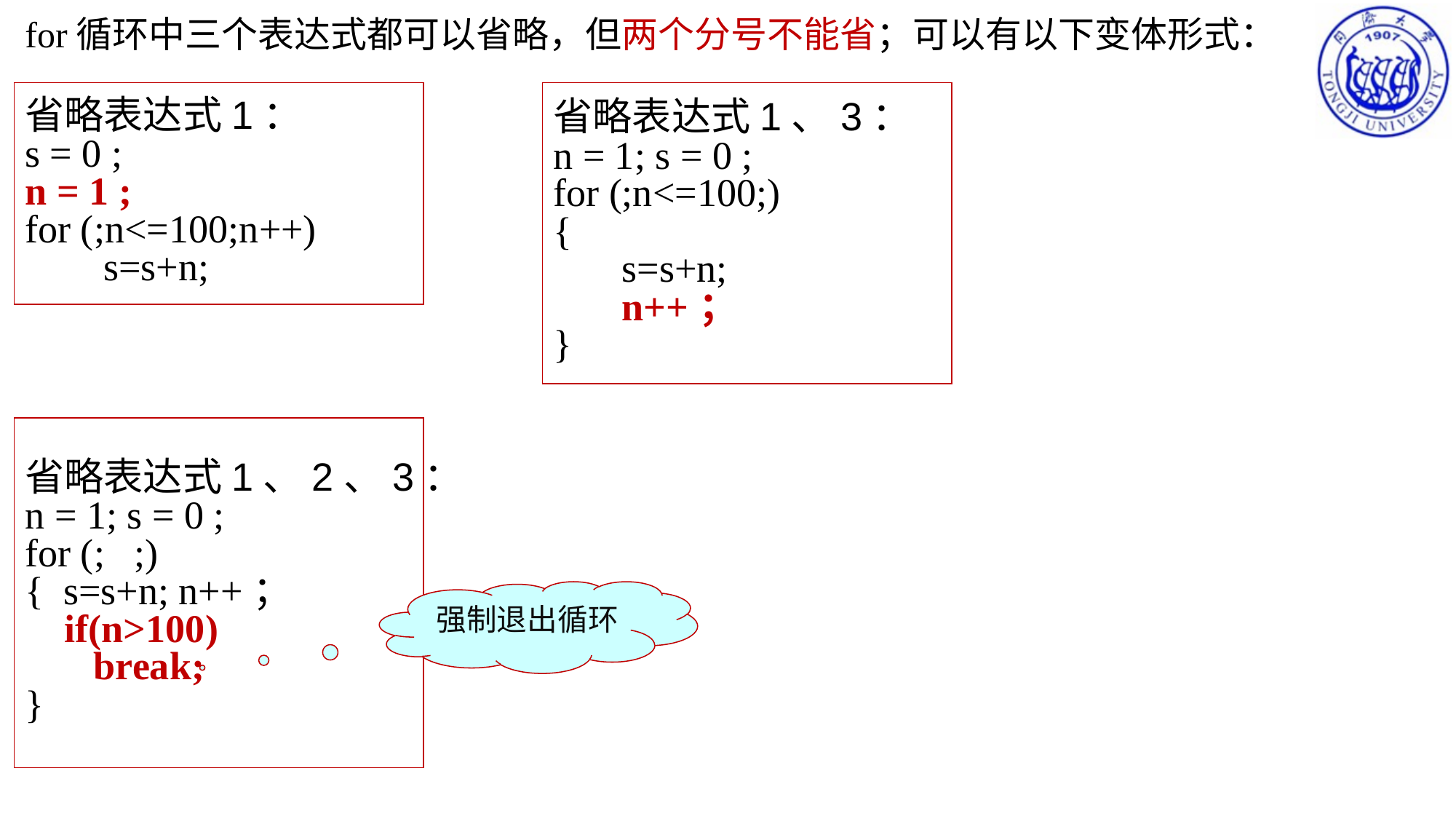

for循环中三个表达式都可以省略，但两个分号不能省；可以有以下变体形式：

省略表达式1、3：
n = 1; s = 0 ;
for (;n<=100;)
{
       s=s+n;
       n++；
}

省略表达式1：
s = 0 ;
n = 1 ;
for (;n<=100;n++)
        s=s+n;

省略表达式1、2、3：
n = 1; s = 0 ;
for (;   ;)
{  s=s+n; n++；
    if(n>100)
       break;
}

强制退出循环